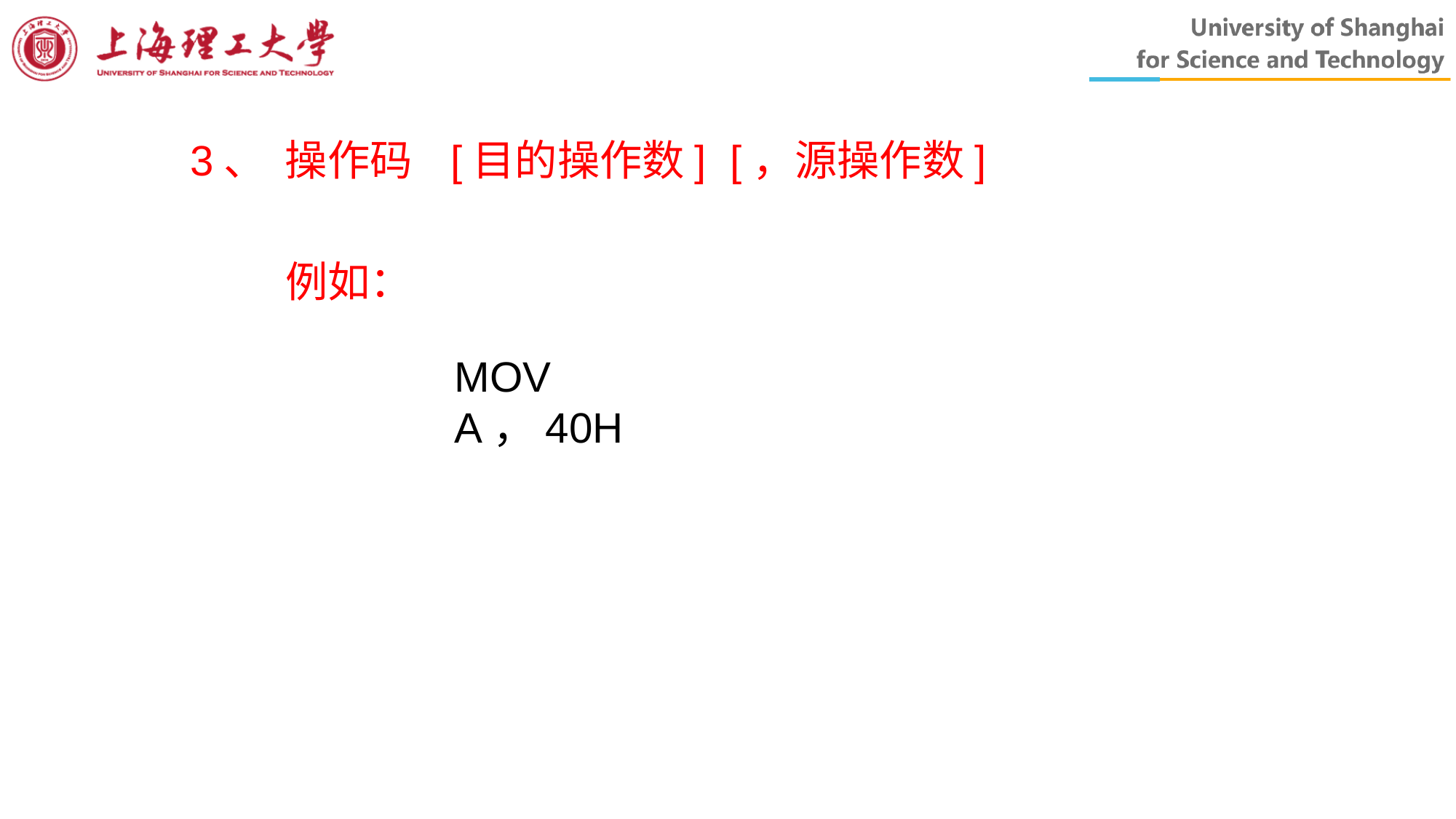

3、  操作码   [目的操作数]  [，源操作数]
例如：
MOV    A，40H